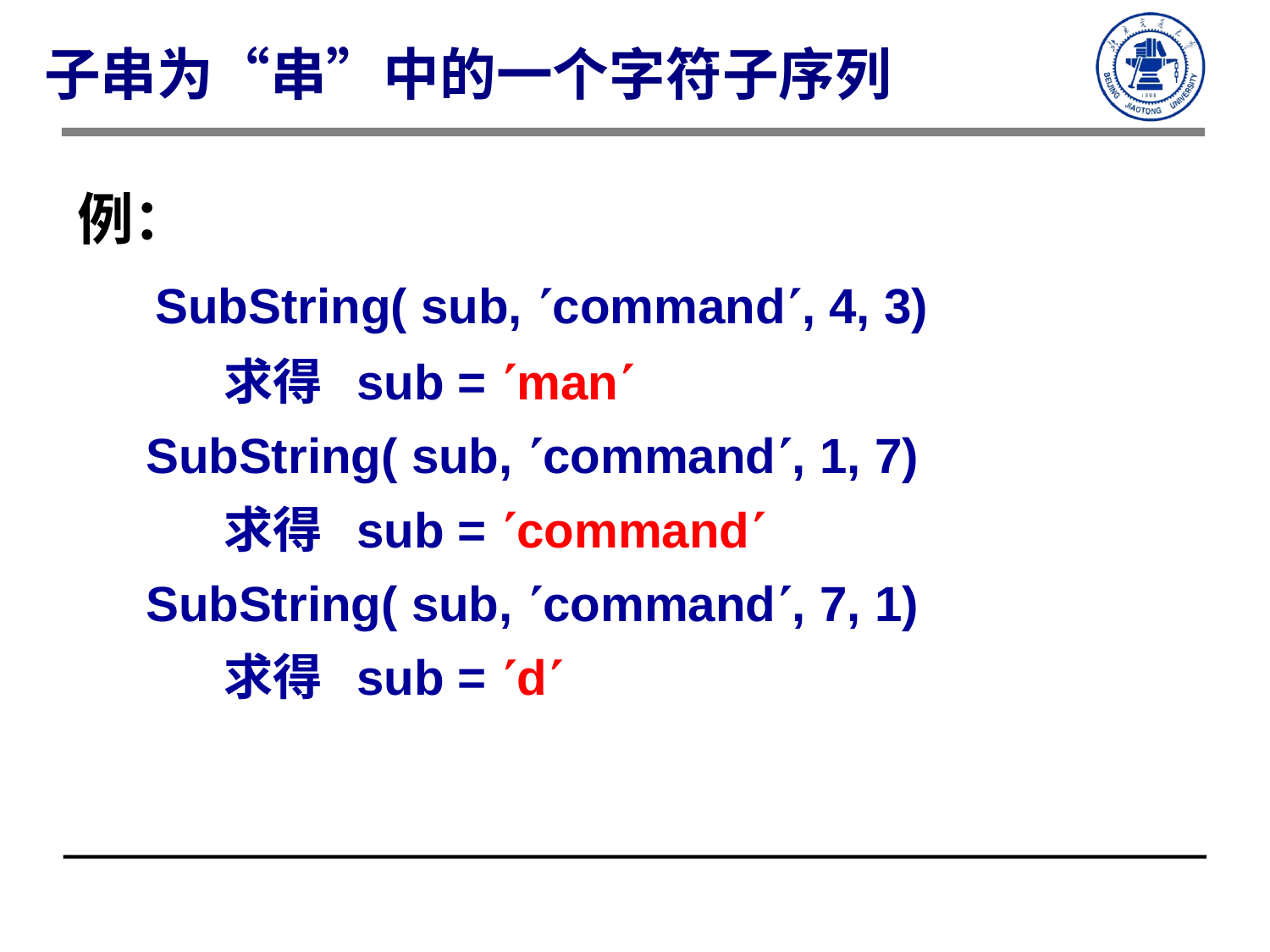

子串为“串”中的一个字符子序列
例：
     SubString( sub, ′command′, 4, 3)
            求得  sub = ′man′
     SubString( sub, ′command′, 1, 7)
            求得  sub = ′command′
     SubString( sub, ′command′, 7, 1)
            求得  sub = ′d′